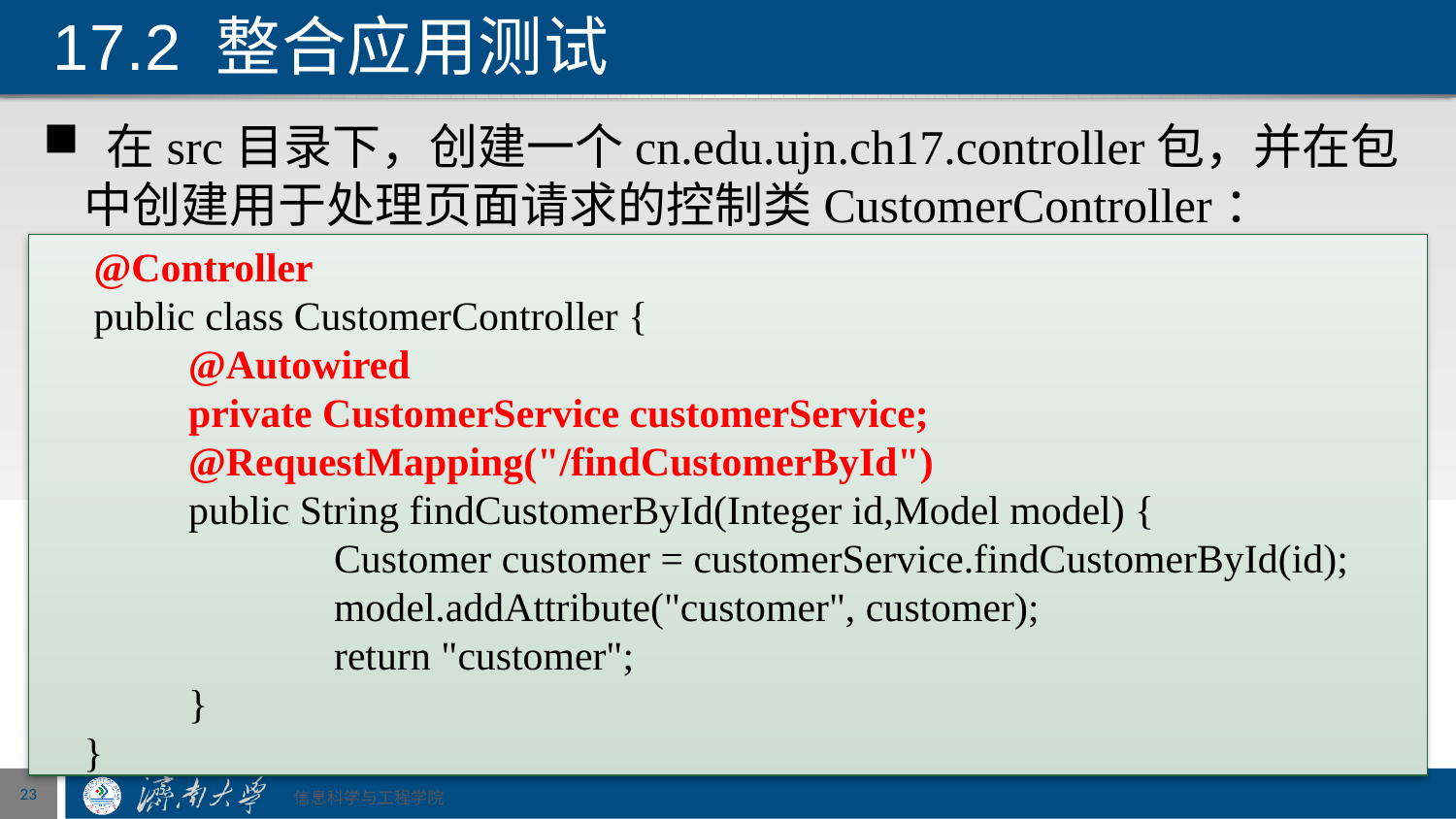

# 17.2 整合应用测试
 在src目录下，创建一个cn.edu.ujn.ch17.controller包，并在包中创建用于处理页面请求的控制类CustomerController：
     @Controller
     public class CustomerController {
	@Autowired
	private CustomerService customerService;
	@RequestMapping("/findCustomerById")
	public String findCustomerById(Integer id,Model model) {
		Customer customer = customerService.findCustomerById(id);
		model.addAttribute("customer", customer);
		return "customer";
	}
    }